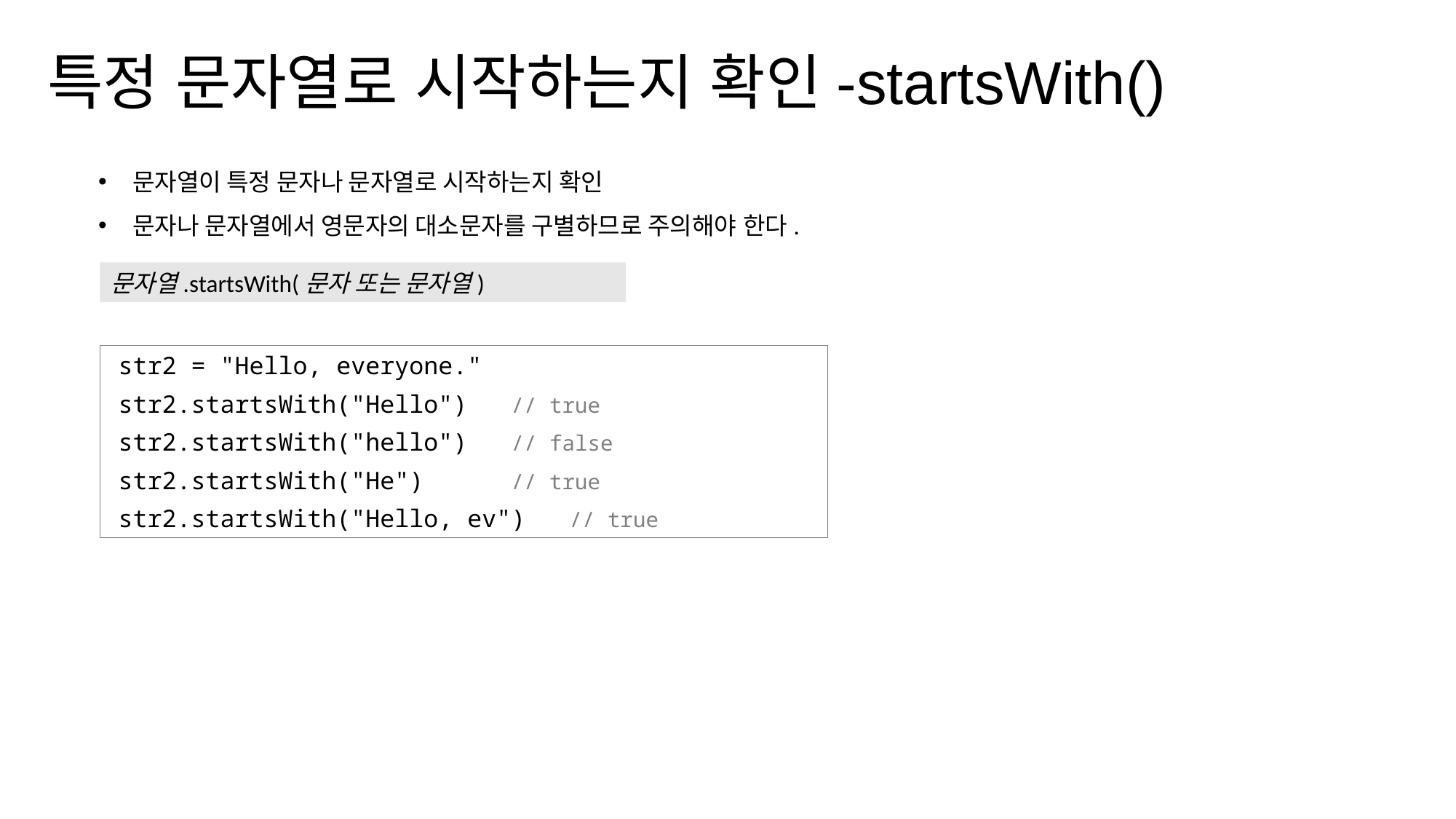

특정 문자열로 시작하는지 확인-startsWith()
문자열이 특정 문자나 문자열로 시작하는지 확인
문자나 문자열에서 영문자의 대소문자를 구별하므로 주의해야 한다.
문자열.startsWith(문자 또는 문자열)
str2 = "Hello, everyone."
str2.startsWith("Hello")   // true
str2.startsWith("hello")   // false
str2.startsWith("He")      // true
str2.startsWith("Hello, ev")   // true